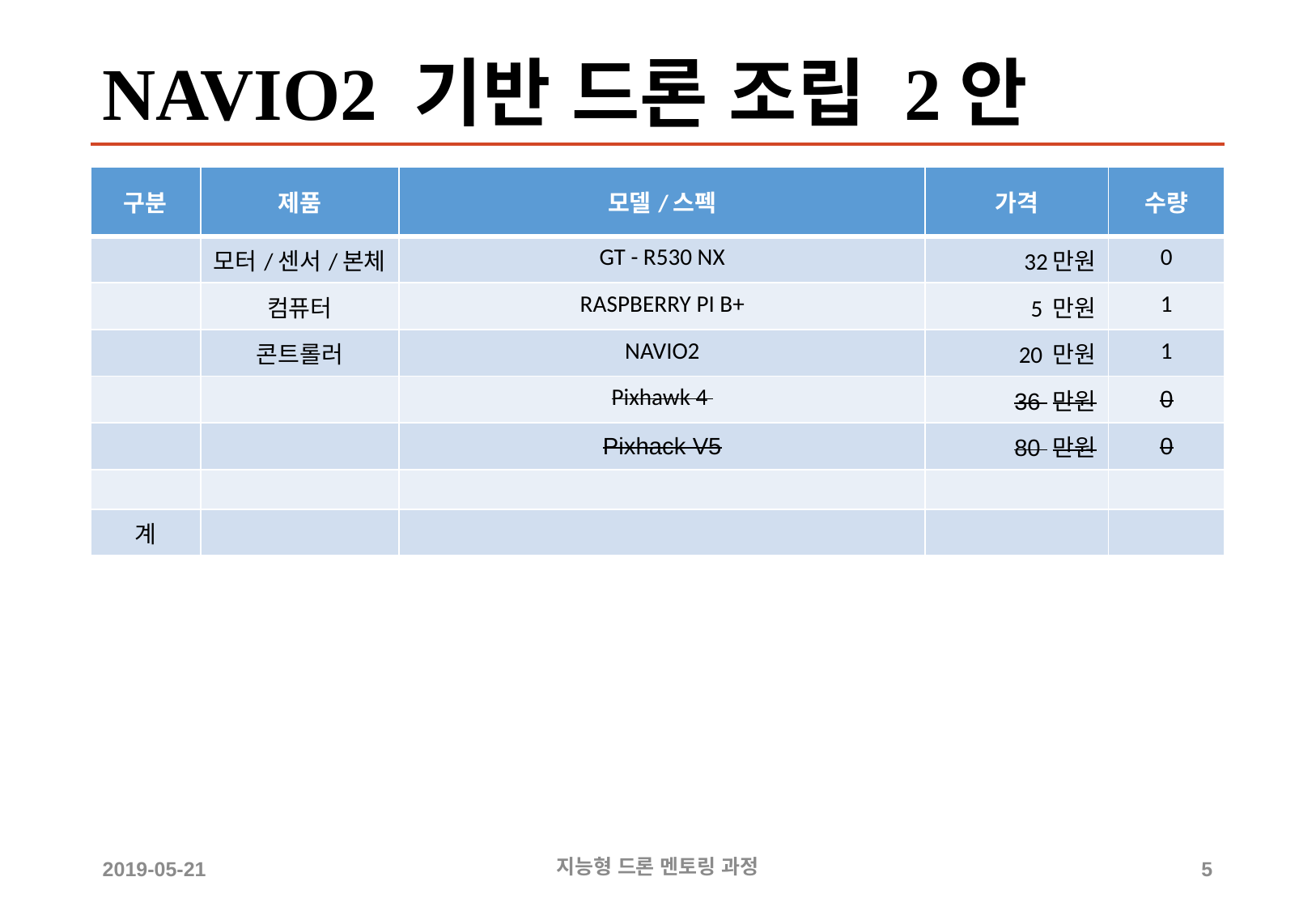

# NAVIO2 기반 드론 조립 2안
| 구분 | 제품 | 모델/스펙 | 가격 | 수량 |
| --- | --- | --- | --- | --- |
|  | 모터/센서/본체 | GT - R530 NX | 32만원 | 0 |
|  | 컴퓨터 | RASPBERRY PI B+ | 5 만원 | 1 |
|  | 콘트롤러 | NAVIO2 | 20 만원 | 1 |
|  |  | Pixhawk 4 | 36 만원 | 0 |
|  |  | Pixhack V5 | 80 만원 | 0 |
|  |  |  |  |  |
| 계 |  |  |  |  |
2019-05-21
지능형 드론 멘토링 과정
5